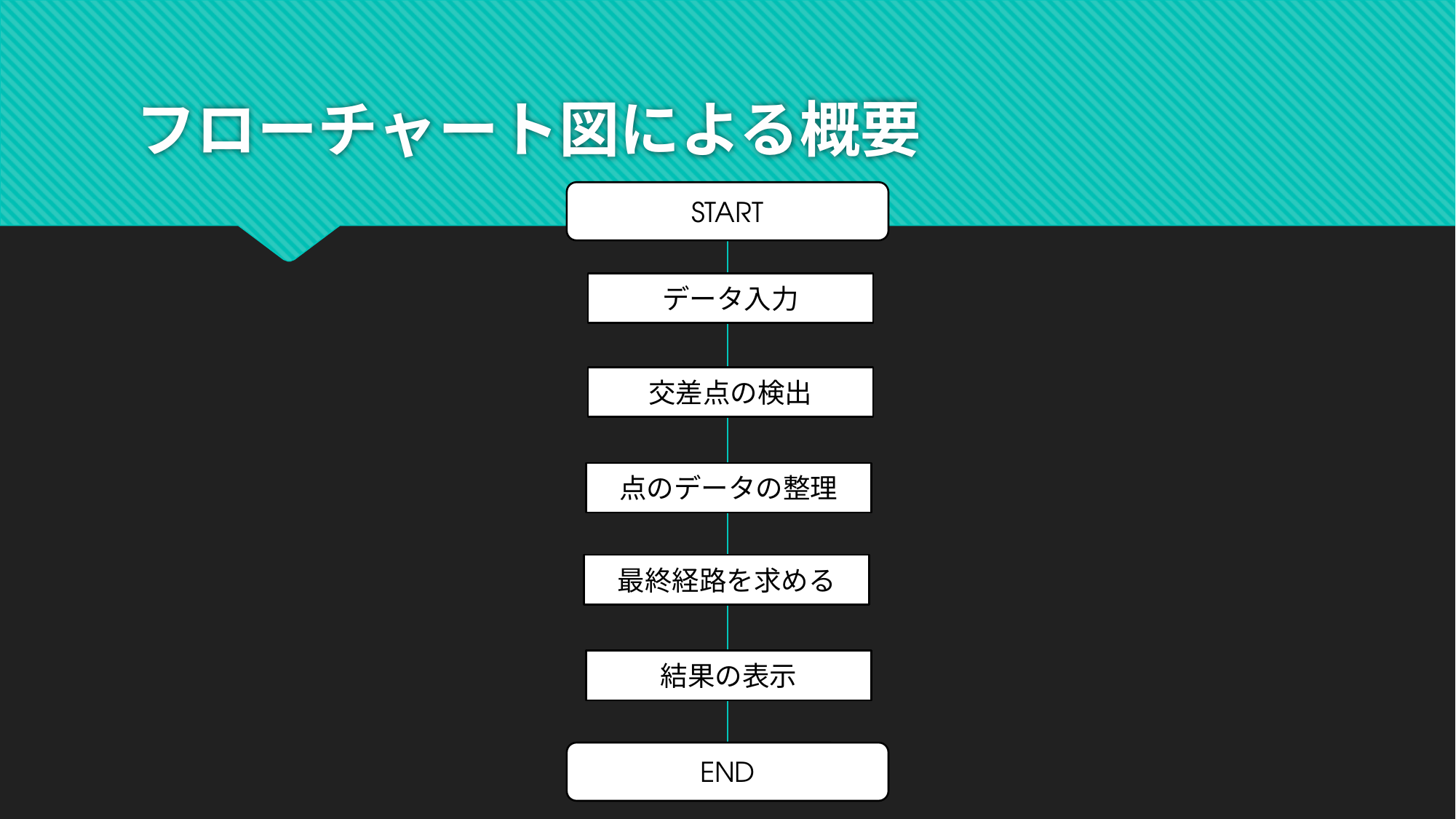

# フローチャート図による概要
START
データ入力
交差点の検出
点のデータの整理
最終経路を求める
結果の表示
END